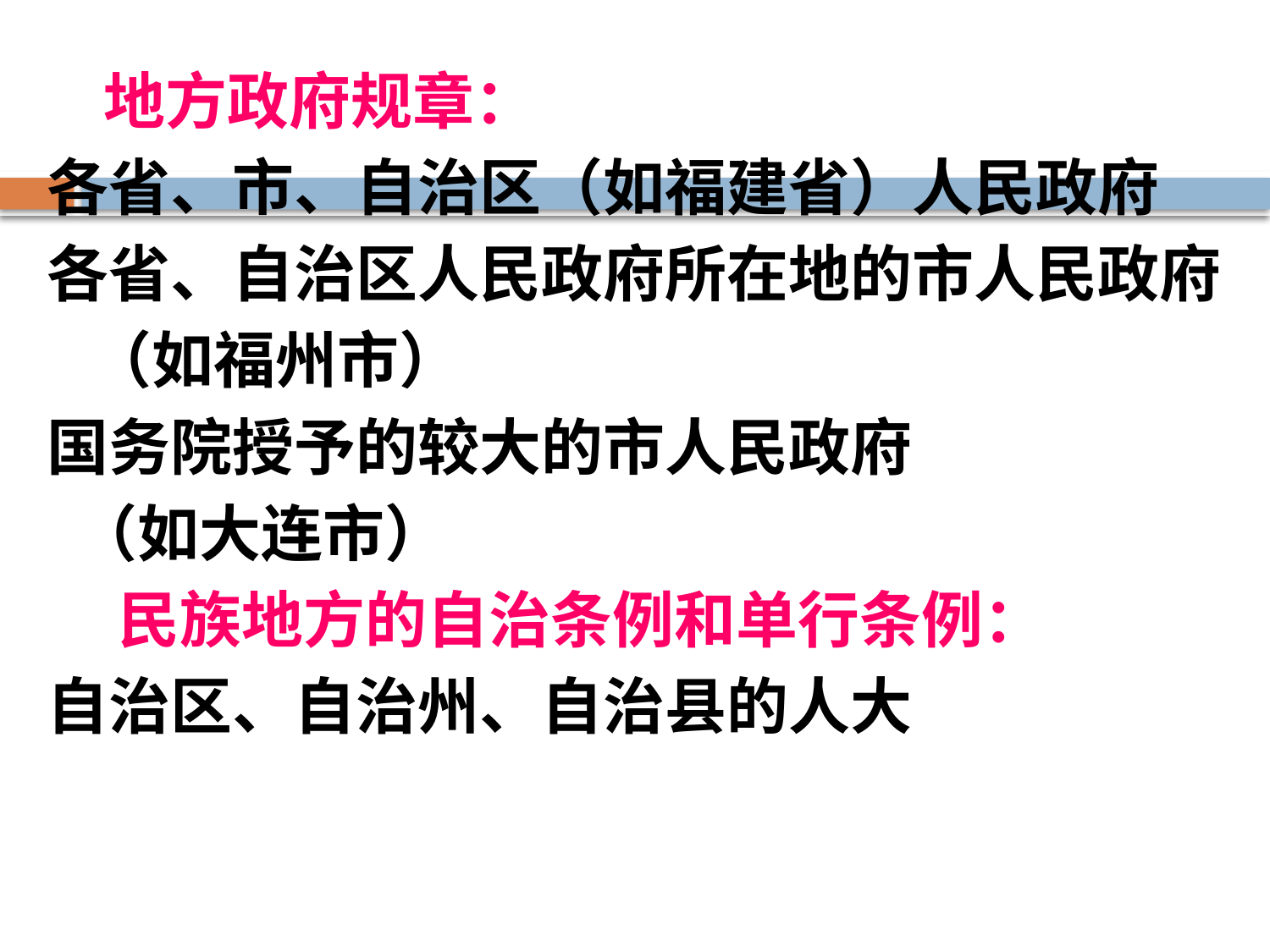

地方政府规章：
各省、市、自治区（如福建省）人民政府
各省、自治区人民政府所在地的市人民政府
  （如福州市）
国务院授予的较大的市人民政府
 （如大连市）
    民族地方的自治条例和单行条例：
自治区、自治州、自治县的人大